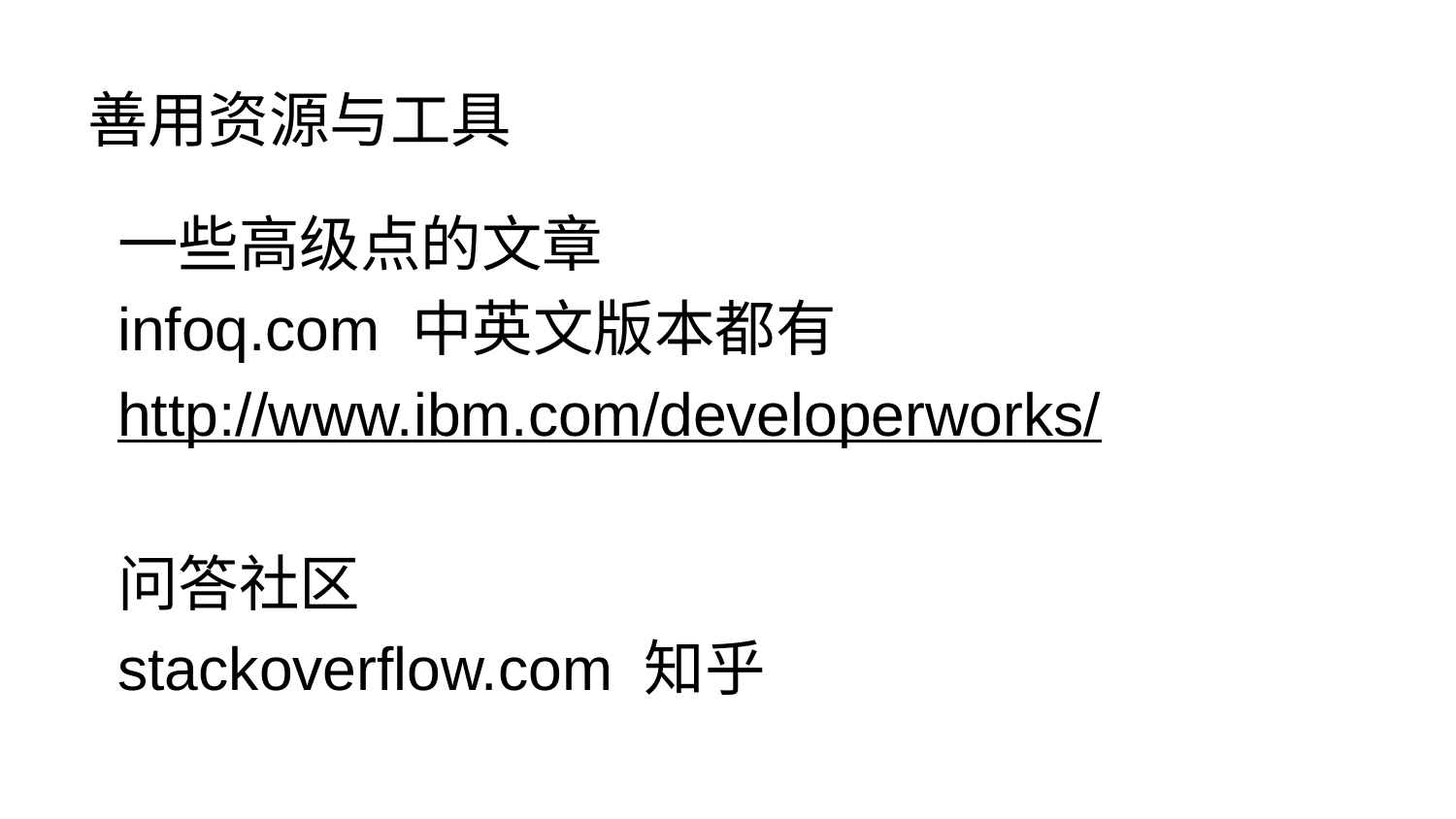

# 善用资源与工具
一些高级点的文章
infoq.com 中英文版本都有
http://www.ibm.com/developerworks/

问答社区
stackoverflow.com 知乎